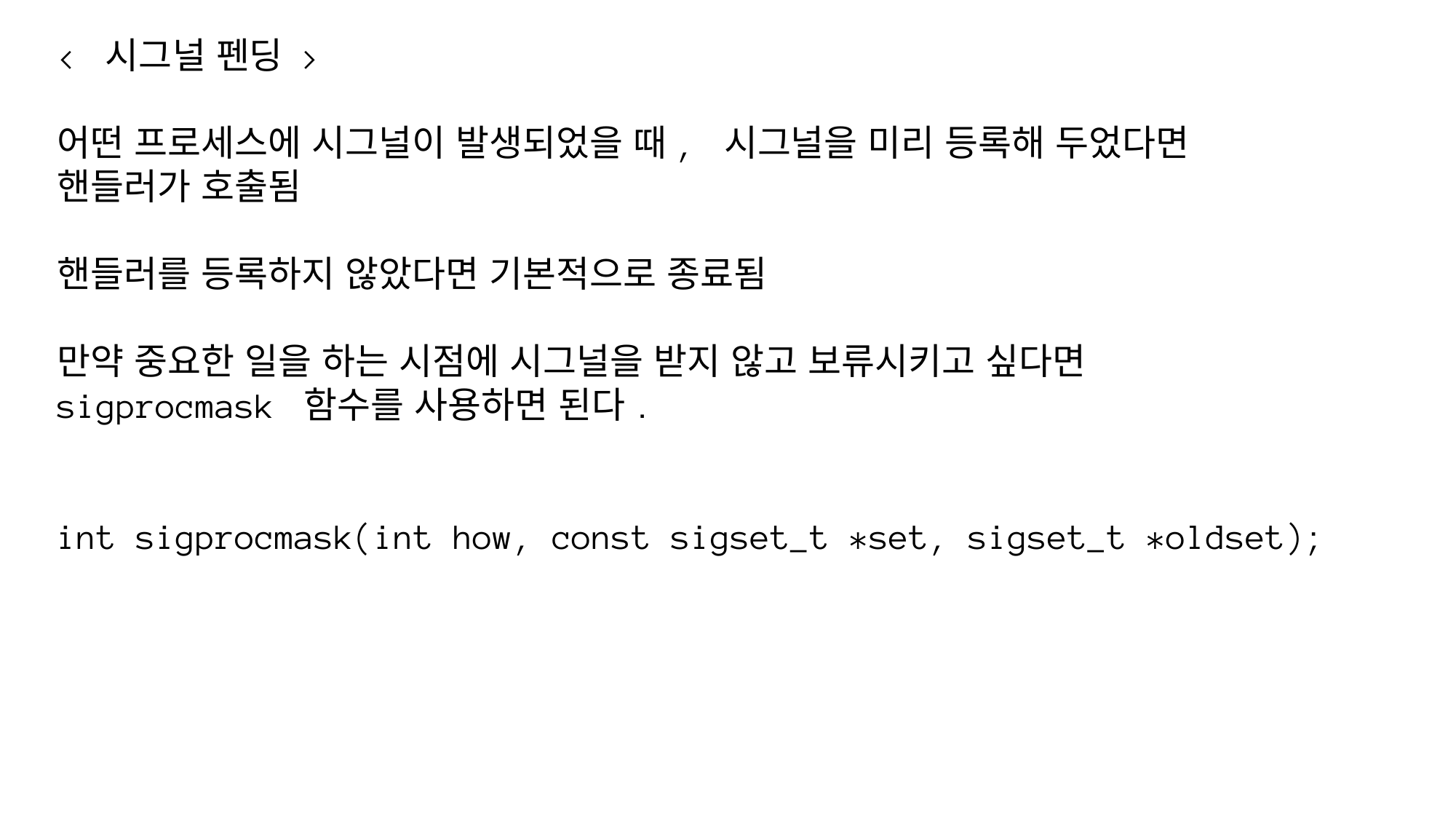

< 시그널 펜딩 >

어떤 프로세스에 시그널이 발생되었을 때, 시그널을 미리 등록해 두었다면
핸들러가 호출됨

핸들러를 등록하지 않았다면 기본적으로 종료됨

만약 중요한 일을 하는 시점에 시그널을 받지 않고 보류시키고 싶다면
sigprocmask 함수를 사용하면 된다.

int sigprocmask(int how, const sigset_t *set, sigset_t *oldset);